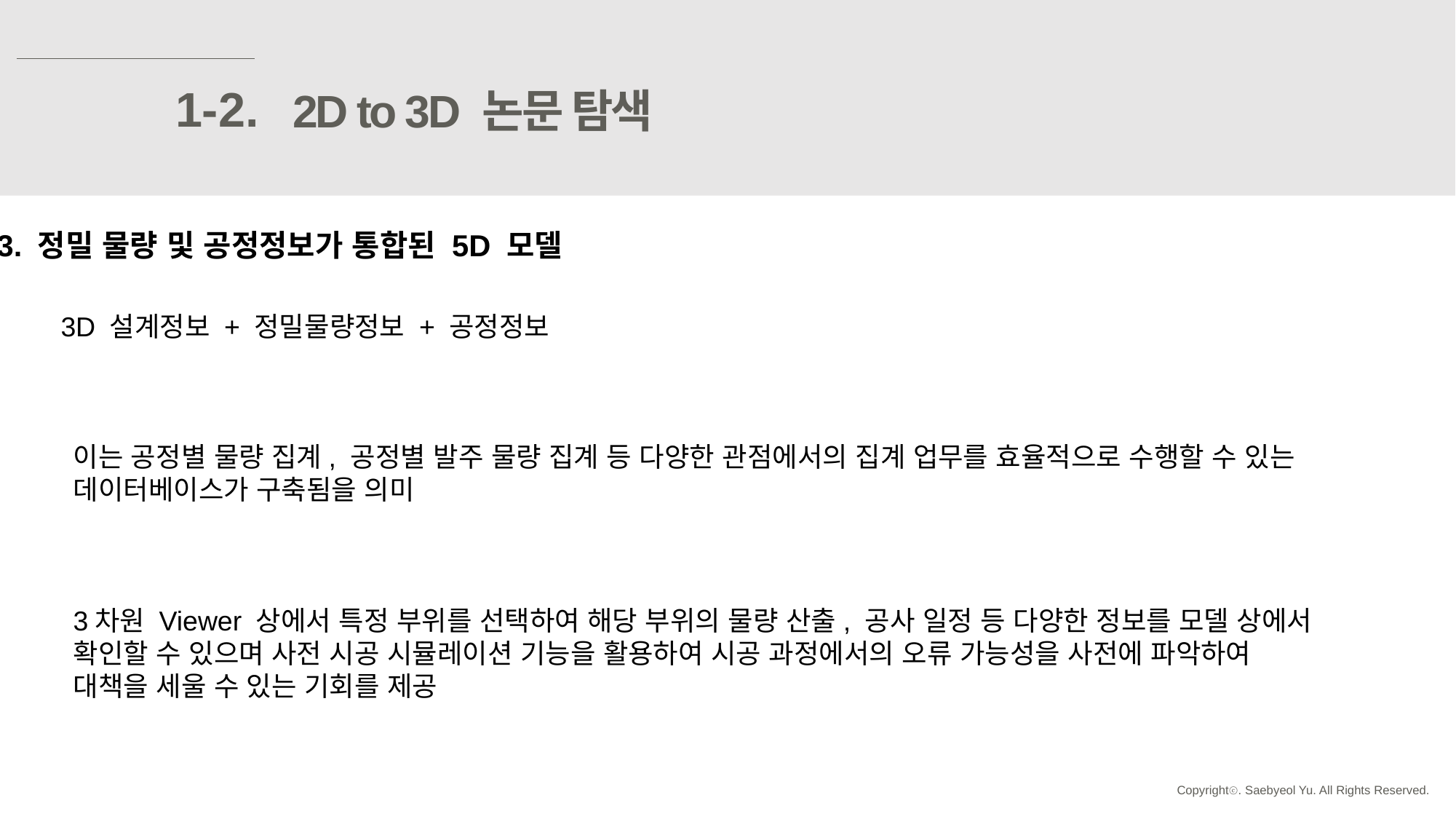

1-2.
2D to 3D 논문 탐색
3. 정밀 물량 및 공정정보가 통합된 5D 모델
3D 설계정보 + 정밀물량정보 + 공정정보

이는 공정별 물량 집계, 공정별 발주 물량 집계 등 다양한 관점에서의 집계 업무를 효율적으로 수행할 수 있는 데이터베이스가 구축됨을 의미

3차원 Viewer 상에서 특정 부위를 선택하여 해당 부위의 물량 산출, 공사 일정 등 다양한 정보를 모델 상에서 확인할 수 있으며 사전 시공 시뮬레이션 기능을 활용하여 시공 과정에서의 오류 가능성을 사전에 파악하여 대책을 세울 수 있는 기회를 제공